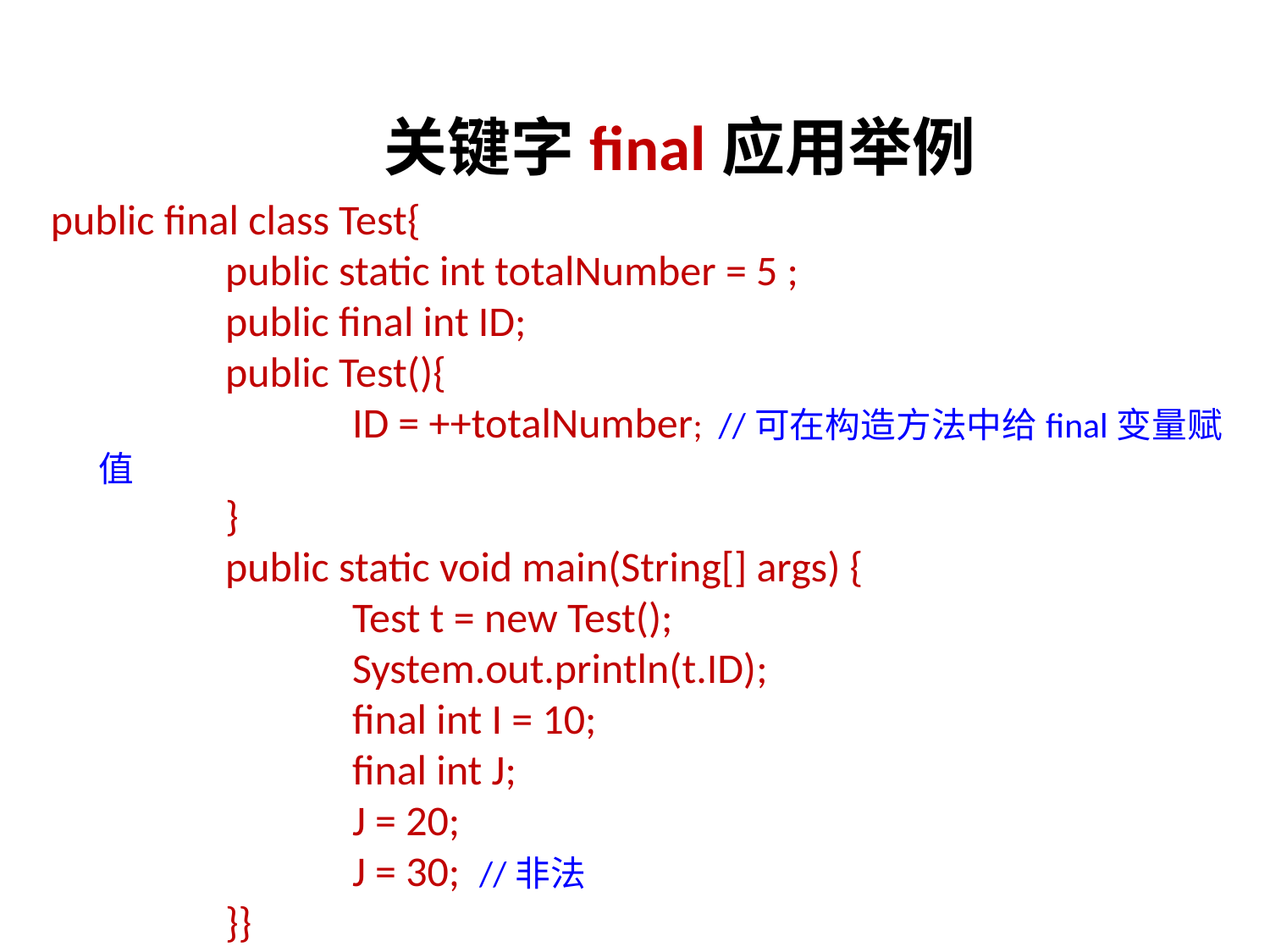

# 关键字final应用举例
public final class Test{
		public static int totalNumber = 5 ;
		public final int ID;
		public Test(){
			ID = ++totalNumber;  //可在构造方法中给final变量赋值
		}
   		public static void main(String[] args) {
			Test t = new Test();
			System.out.println(t.ID);
			final int I = 10;
			final int J;
			J = 20;
			J = 30;  //非法
    		}}